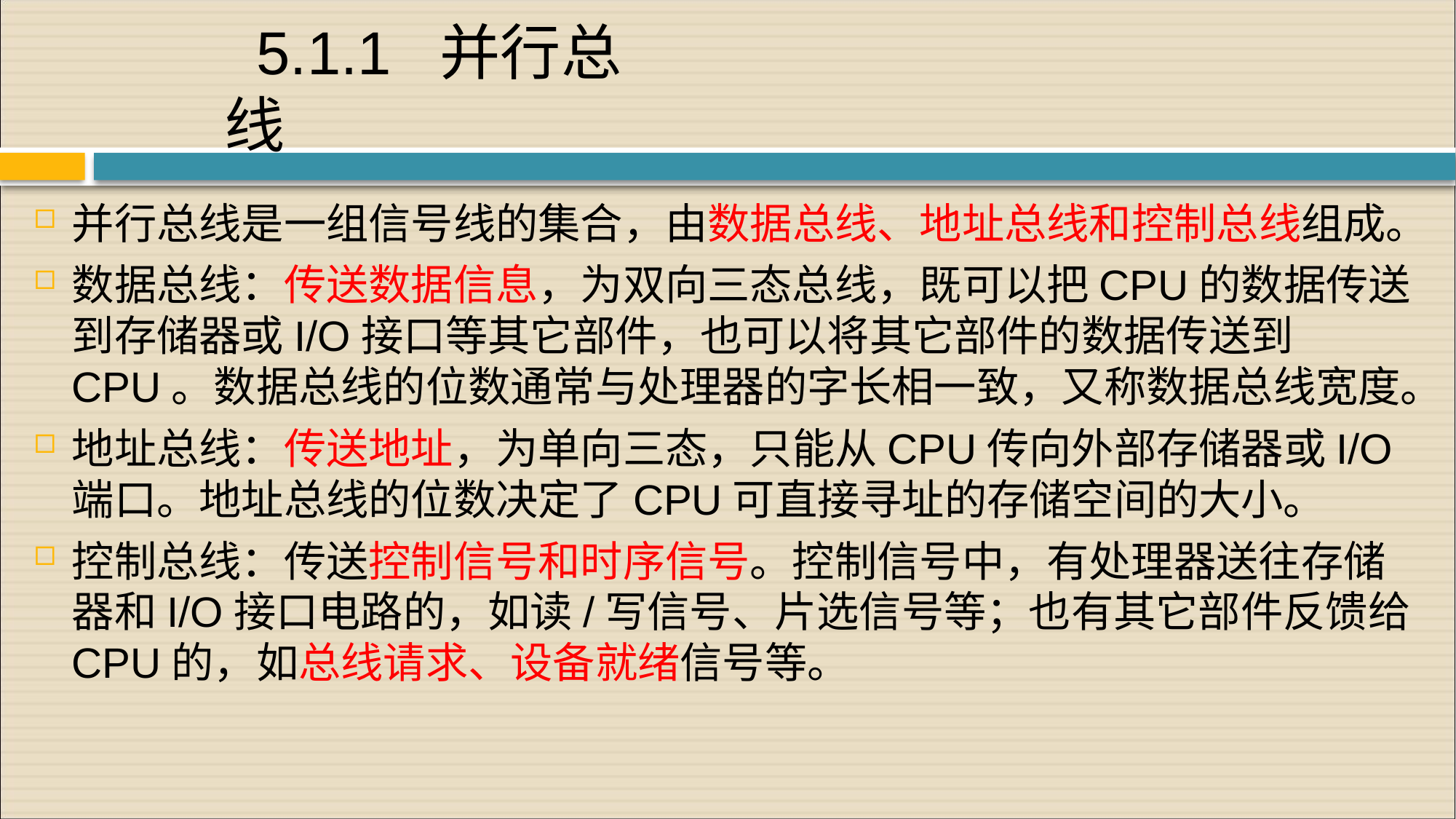

# 5.1.1  并行总线
并行总线是一组信号线的集合，由数据总线、地址总线和控制总线组成。
数据总线：传送数据信息，为双向三态总线，既可以把CPU的数据传送到存储器或I/O接口等其它部件，也可以将其它部件的数据传送到CPU。数据总线的位数通常与处理器的字长相一致，又称数据总线宽度。
地址总线：传送地址，为单向三态，只能从CPU传向外部存储器或I/O端口。地址总线的位数决定了CPU可直接寻址的存储空间的大小。
控制总线：传送控制信号和时序信号。控制信号中，有处理器送往存储器和I/O接口电路的，如读/写信号、片选信号等；也有其它部件反馈给CPU的，如总线请求、设备就绪信号等。